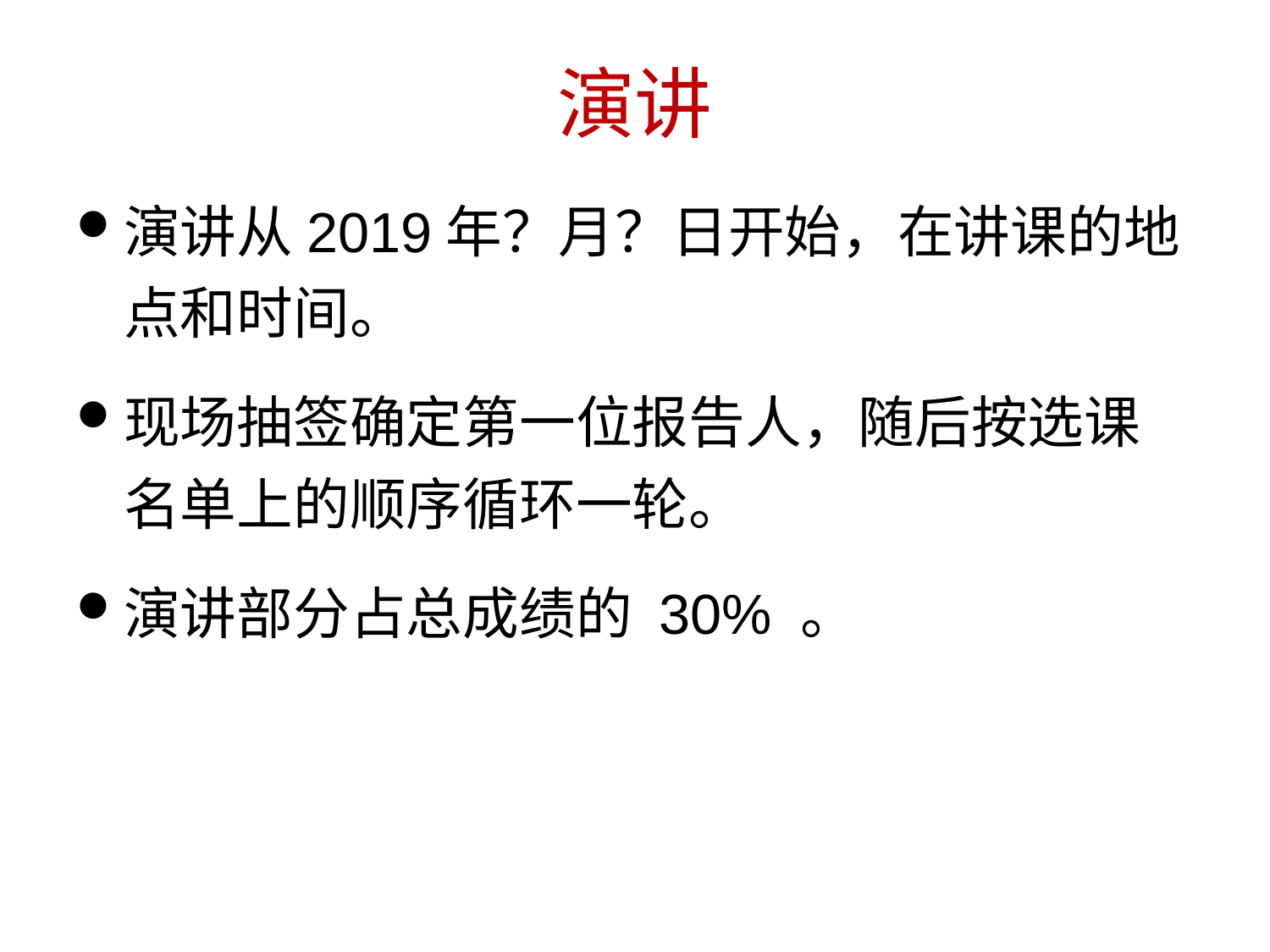

# 演讲
演讲从2019年？月？日开始，在讲课的地点和时间。
现场抽签确定第一位报告人，随后按选课名单上的顺序循环一轮。
演讲部分占总成绩的 30% 。